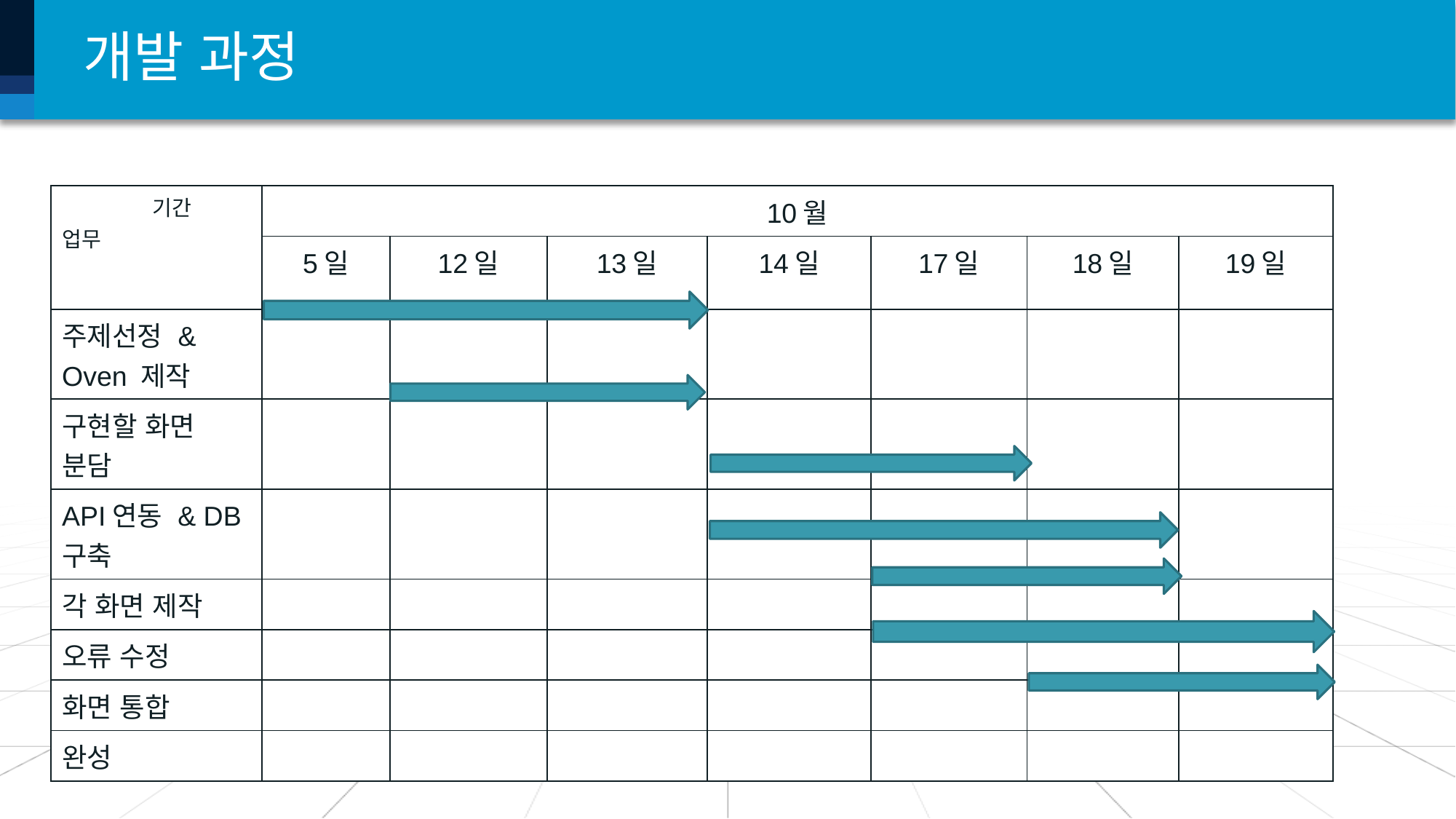

# 개발 과정
| 기간 업무 | 10월 |  |  |  |  |  |  |
| --- | --- | --- | --- | --- | --- | --- | --- |
|  | 5일 | 12일 | 13일 | 14일 | 17일 | 18일 | 19일 |
| 주제선정 & Oven 제작 |  |  |  |  |  |  |  |
| 구현할 화면 분담 |  |  |  |  |  |  |  |
| API연동 & DB구축 |  |  |  |  |  |  |  |
| 각 화면 제작 |  |  |  |  |  |  |  |
| 오류 수정 |  |  |  |  |  |  |  |
| 화면 통합 |  |  |  |  |  |  |  |
| 완성 |  |  |  |  |  |  |  |